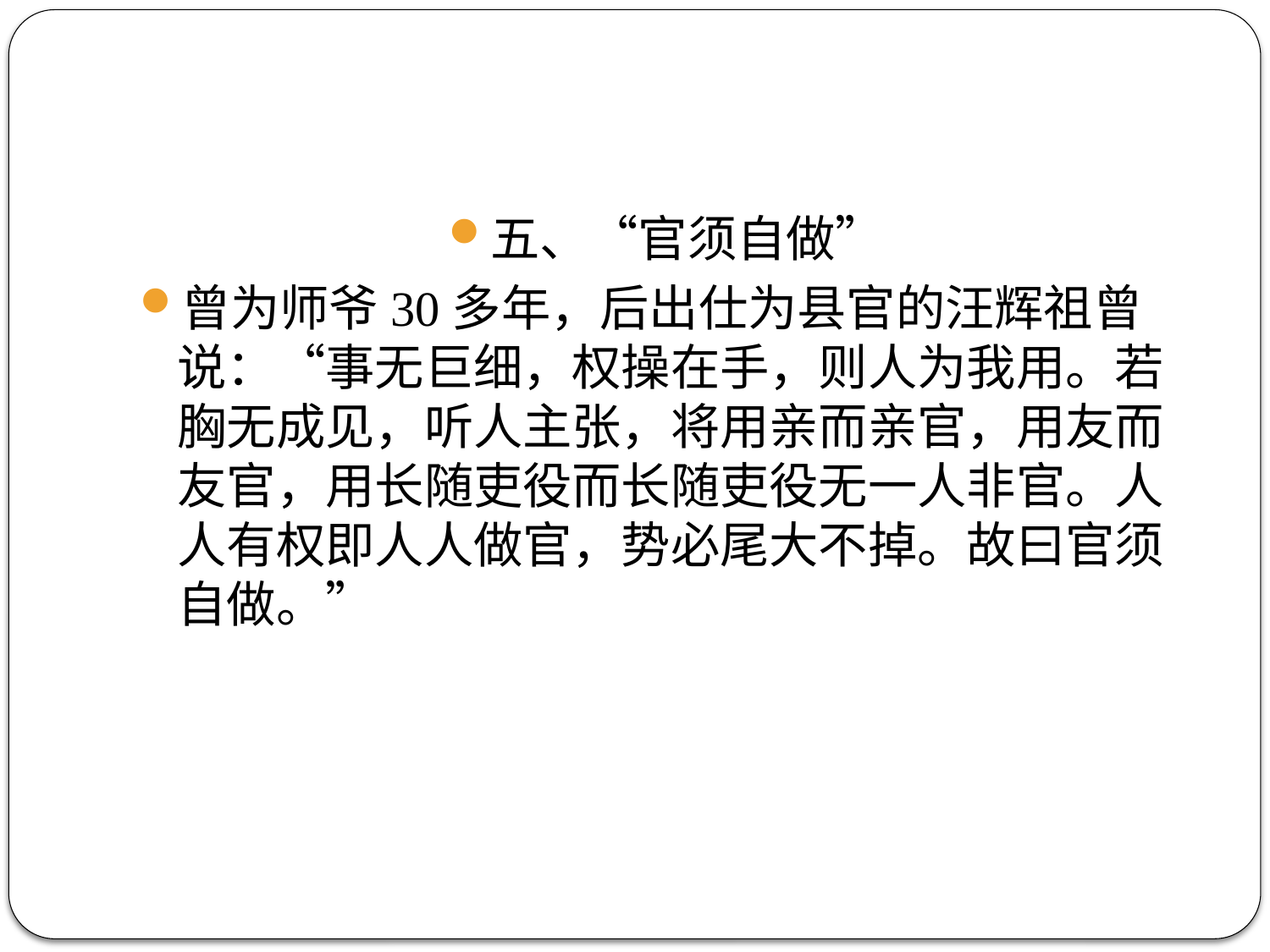

#
五、“官须自做”
曾为师爷30多年，后出仕为县官的汪辉祖曾说：“事无巨细，权操在手，则人为我用。若胸无成见，听人主张，将用亲而亲官，用友而友官，用长随吏役而长随吏役无一人非官。人人有权即人人做官，势必尾大不掉。故曰官须自做。”